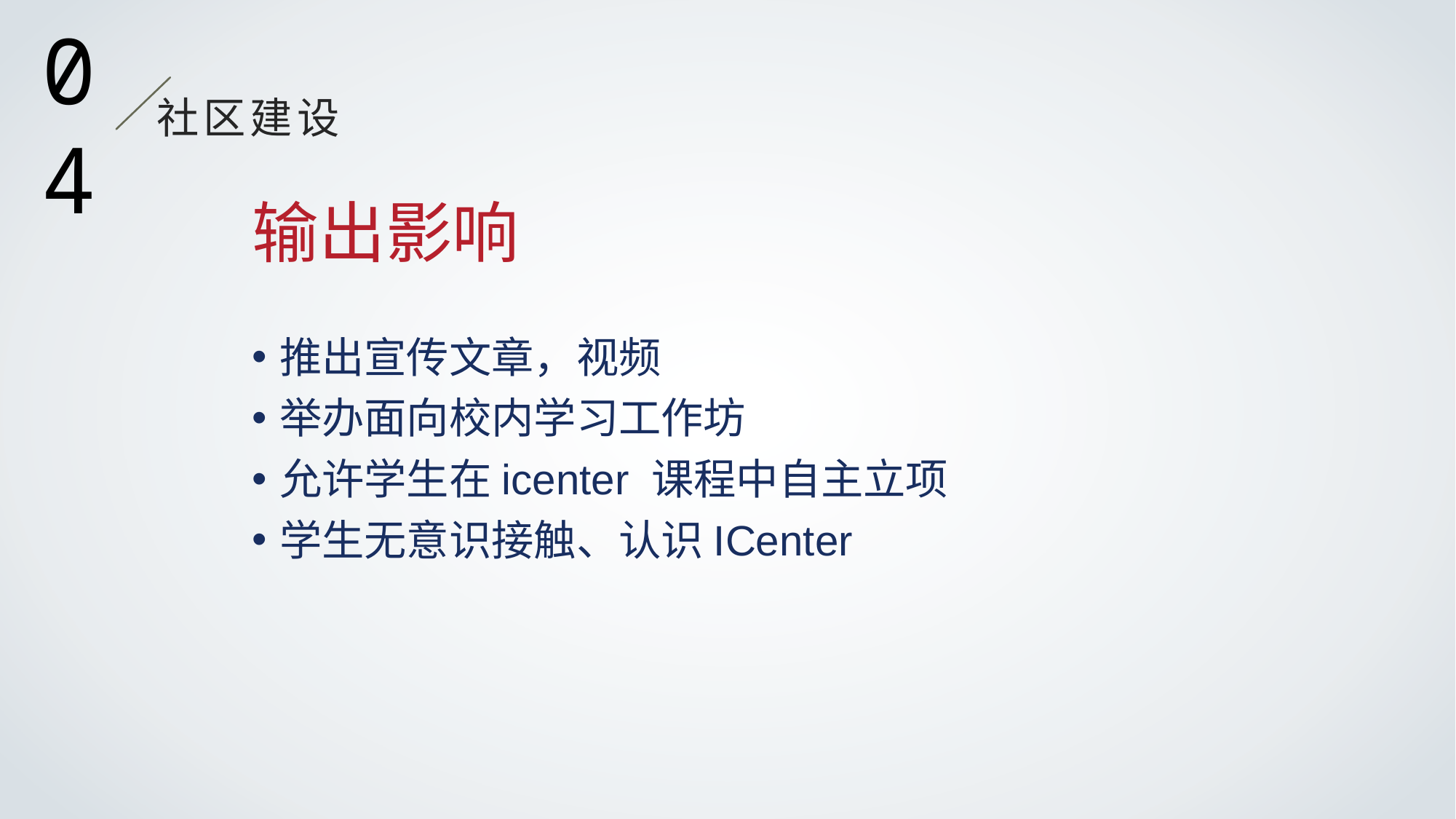

04
社区建设
输出影响
推出宣传文章，视频
举办面向校内学习工作坊
允许学生在icenter 课程中自主立项
学生无意识接触、认识ICenter